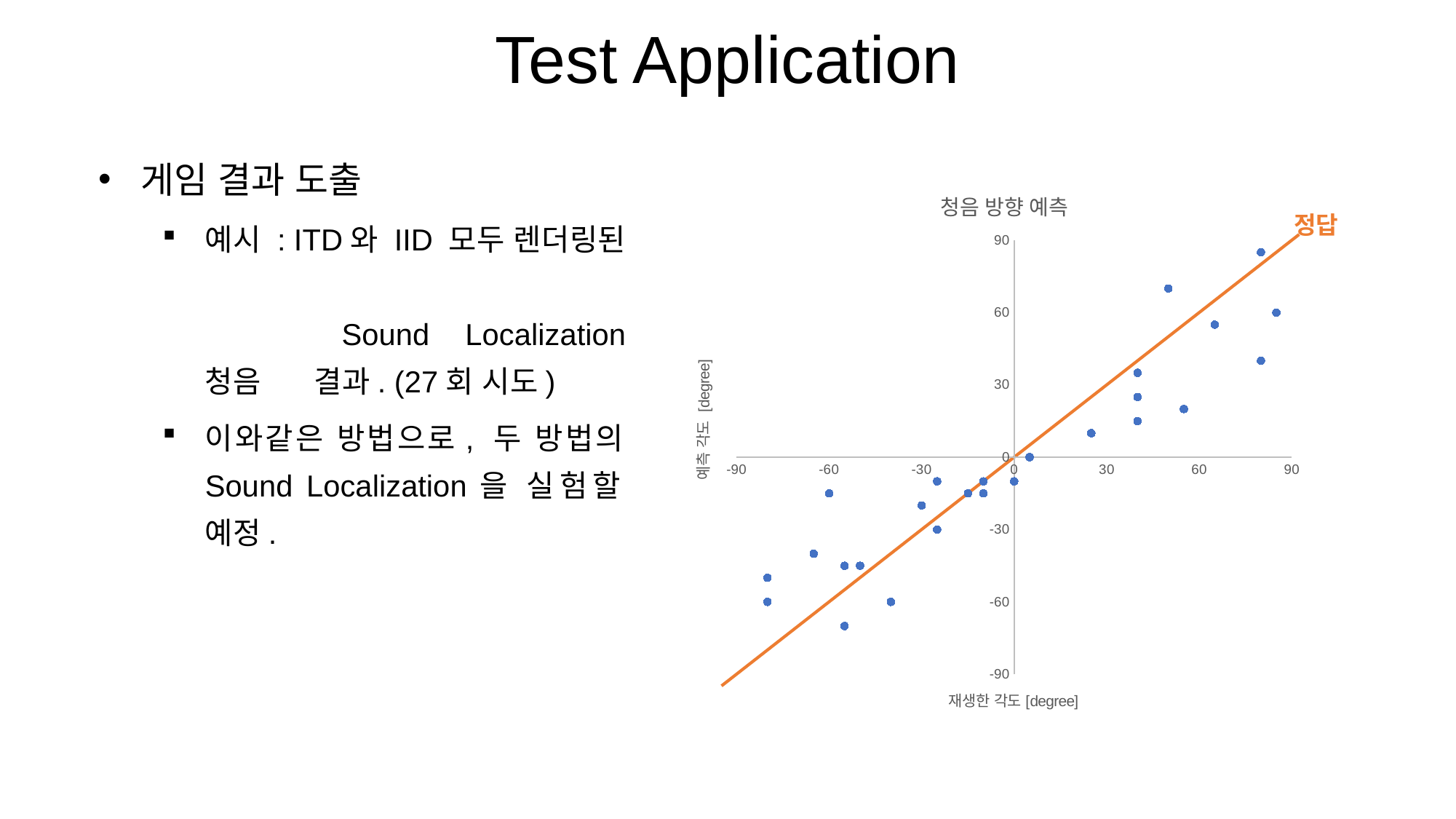

# Test Application
게임 결과 도출
예시 : ITD와 IID 모두 렌더링된
	Sound Localization 청음 	결과. (27회 시도)
이와같은 방법으로, 두 방법의
Sound Localization을 실험할
예정.

### Chart: 청음 방향 예측

| Category |  |
|---|---|
정답